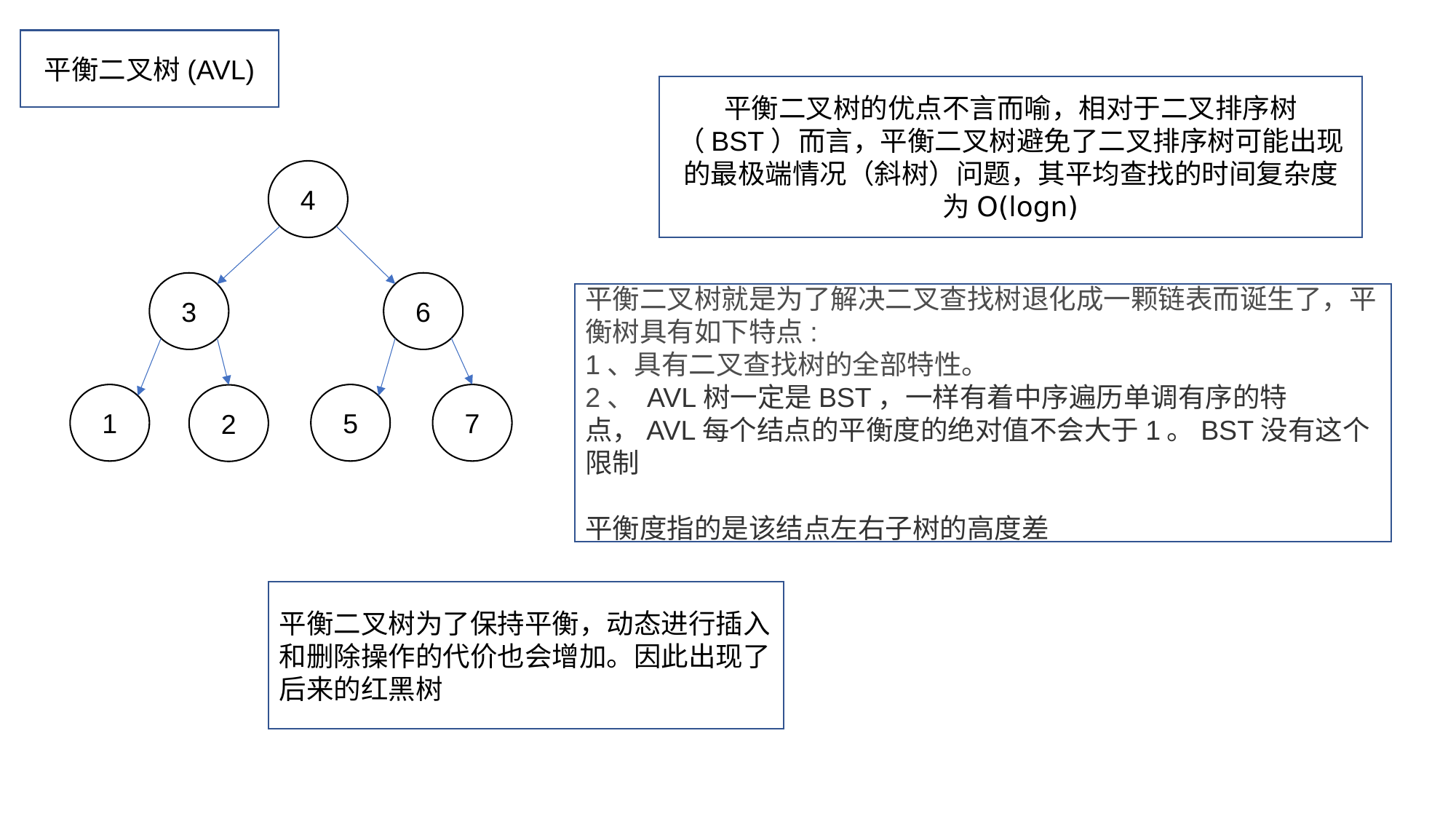

平衡二叉树(AVL)
平衡二叉树的优点不言而喻，相对于二叉排序树（BST）而言，平衡二叉树避免了二叉排序树可能出现的最极端情况（斜树）问题，其平均查找的时间复杂度为O(logn)
4
3
6
平衡二叉树就是为了解决二叉查找树退化成一颗链表而诞生了，平衡树具有如下特点:
1、具有二叉查找树的全部特性。
2、 AVL树一定是BST，一样有着中序遍历单调有序的特点，AVL每个结点的平衡度的绝对值不会大于1。BST没有这个限制

平衡度指的是该结点左右子树的高度差
1
5
7
2
平衡二叉树为了保持平衡，动态进行插入和删除操作的代价也会增加。因此出现了后来的红黑树